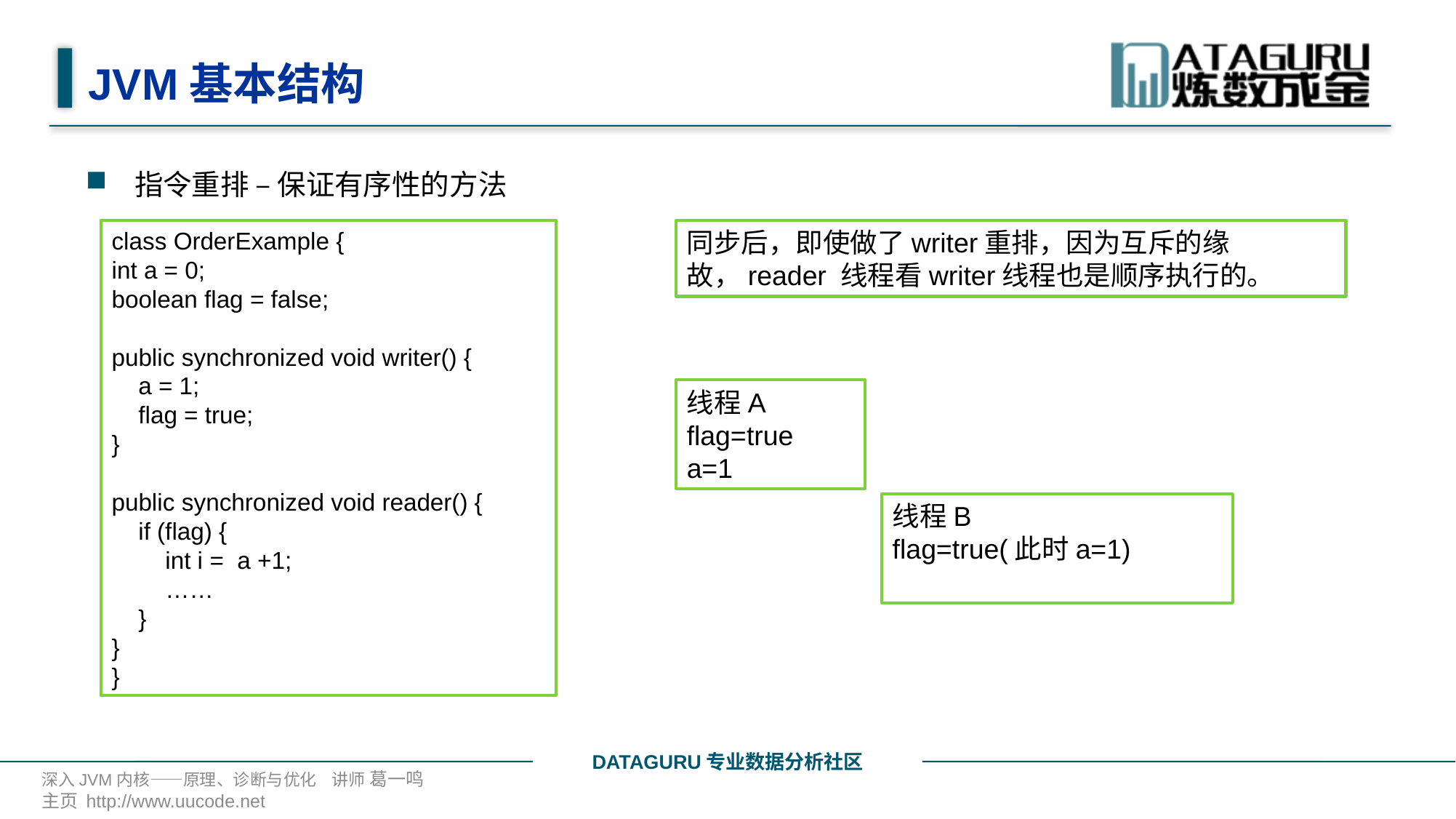

# JVM基本结构
指令重排 – 保证有序性的方法

class OrderExample {
int a = 0;
boolean flag = false;

public synchronized void writer() {
    a = 1;
    flag = true;
}

public synchronized void reader() {
    if (flag) {
        int i =  a +1;
        ……
    }
}
}
同步后，即使做了writer重排，因为互斥的缘故，reader 线程看writer线程也是顺序执行的。
线程A
flag=true
a=1
线程B
flag=true(此时a=1)